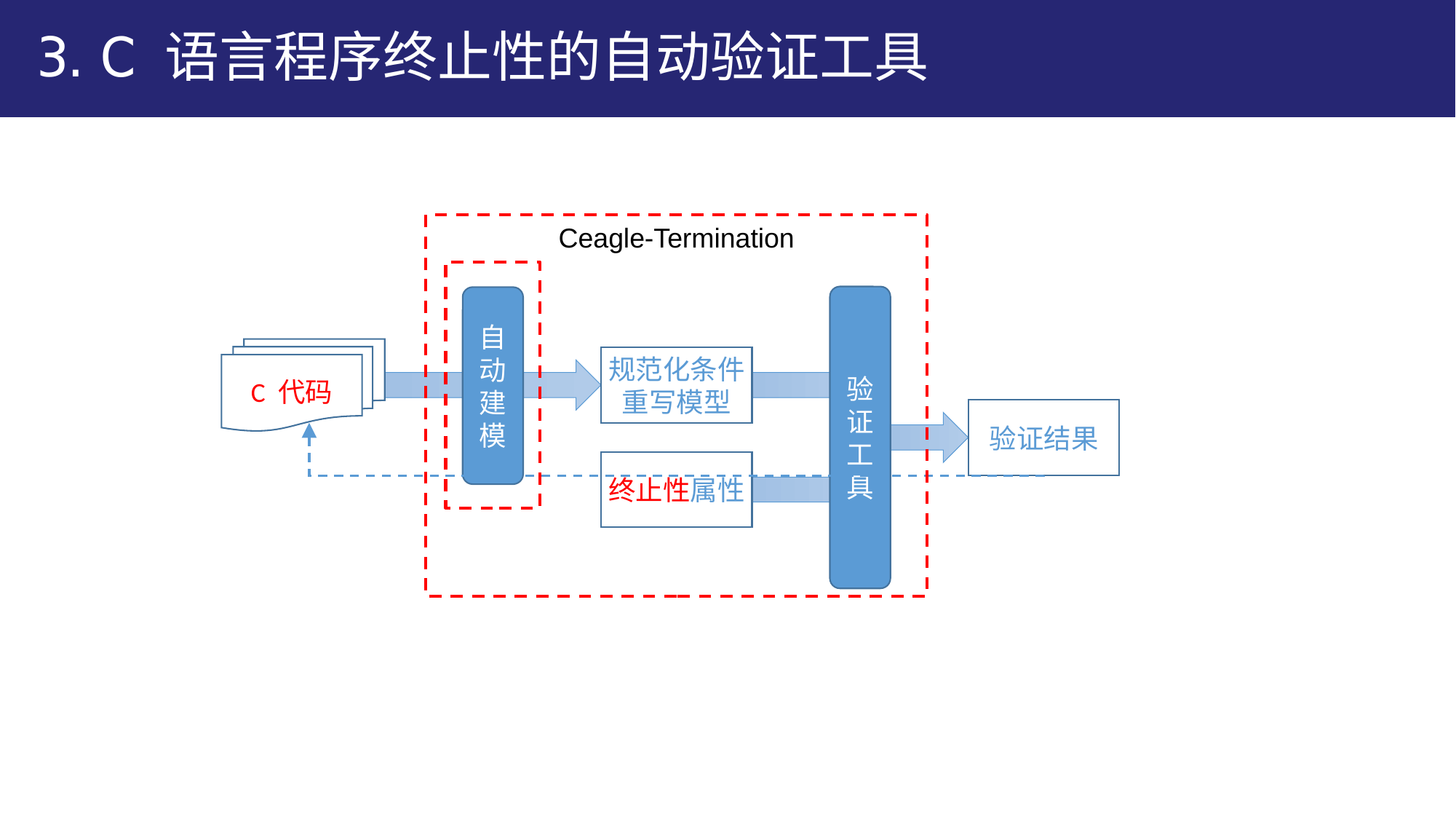

# 3. C 语言程序终止性的自动验证工具

Ceagle-Termination

验证工具
自动建模

规范化条件重写模型

验证结果

终止性属性
C 代码